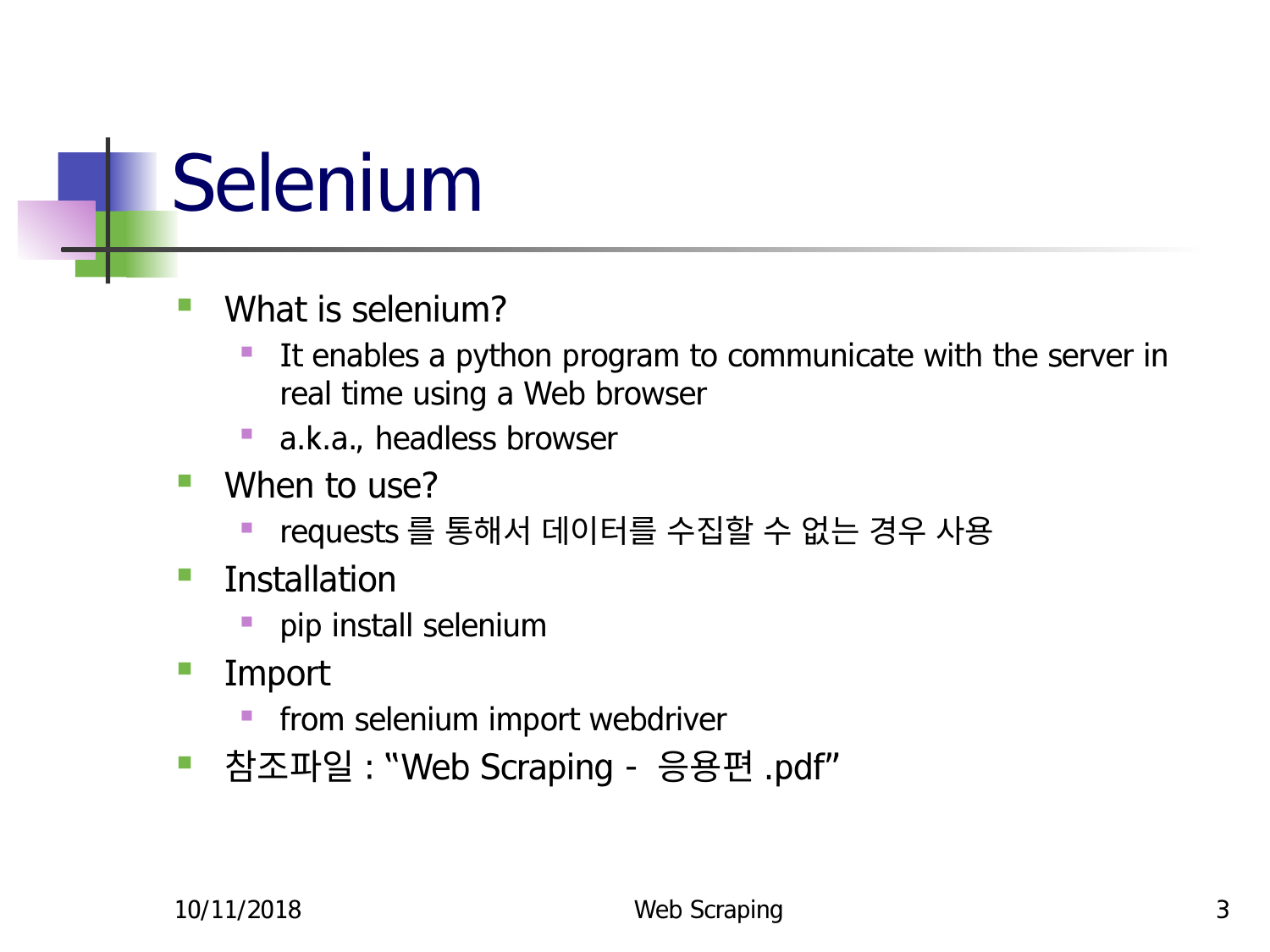

# Selenium
What is selenium?
It enables a python program to communicate with the server in real time using a Web browser
a.k.a., headless browser
When to use?
requests를 통해서 데이터를 수집할 수 없는 경우 사용
Installation
pip install selenium
Import
from selenium import webdriver
참조파일: “Web Scraping - 응용편.pdf”
10/11/2018
Web Scraping
3